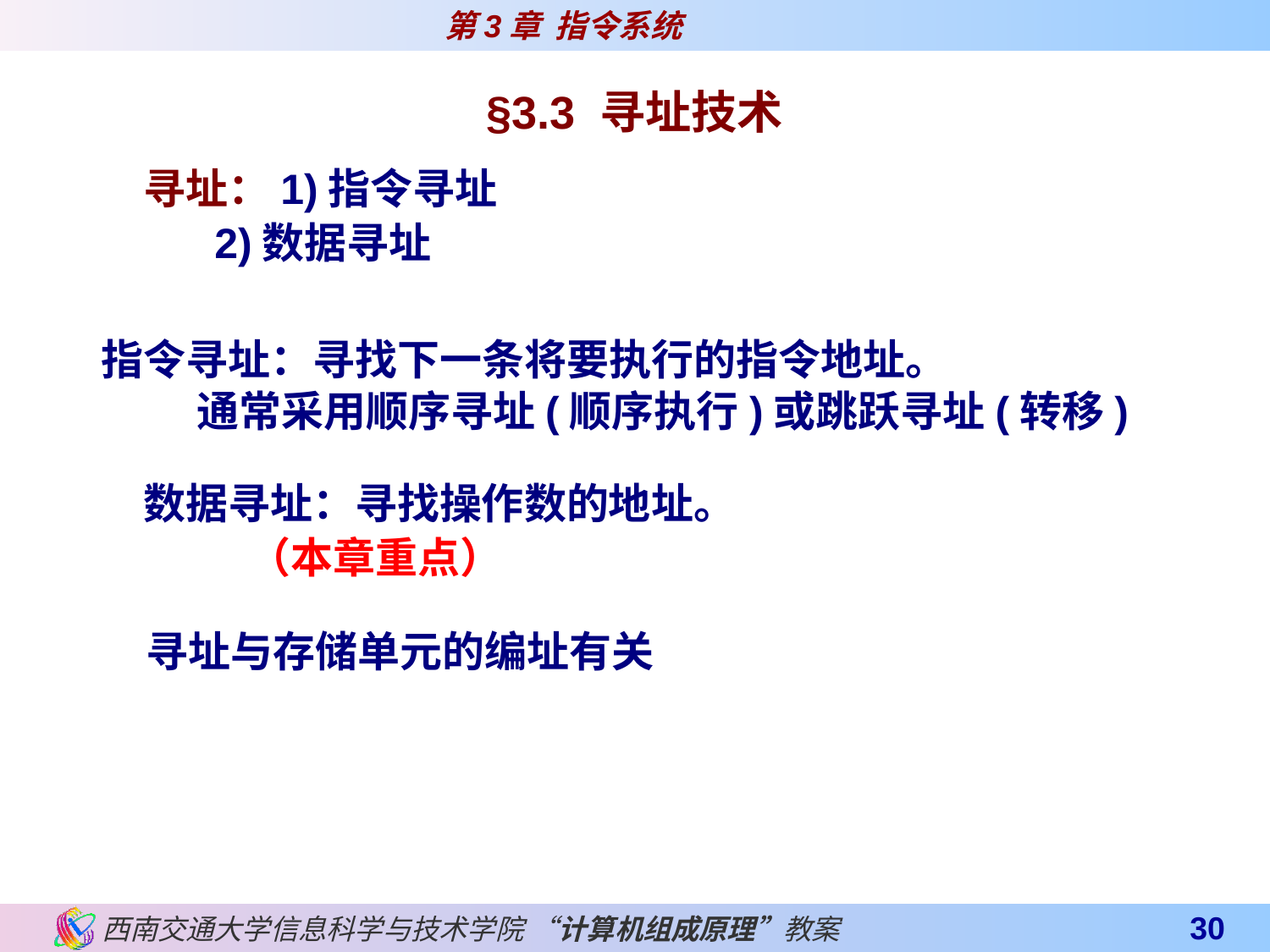

§3.3 寻址技术
寻址：1)指令寻址
      2)数据寻址
     指令寻址：寻找下一条将要执行的指令地址。
               通常采用顺序寻址(顺序执行)或跳跃寻址(转移)
数据寻址：寻找操作数的地址。
          （本章重点）
寻址与存储单元的编址有关